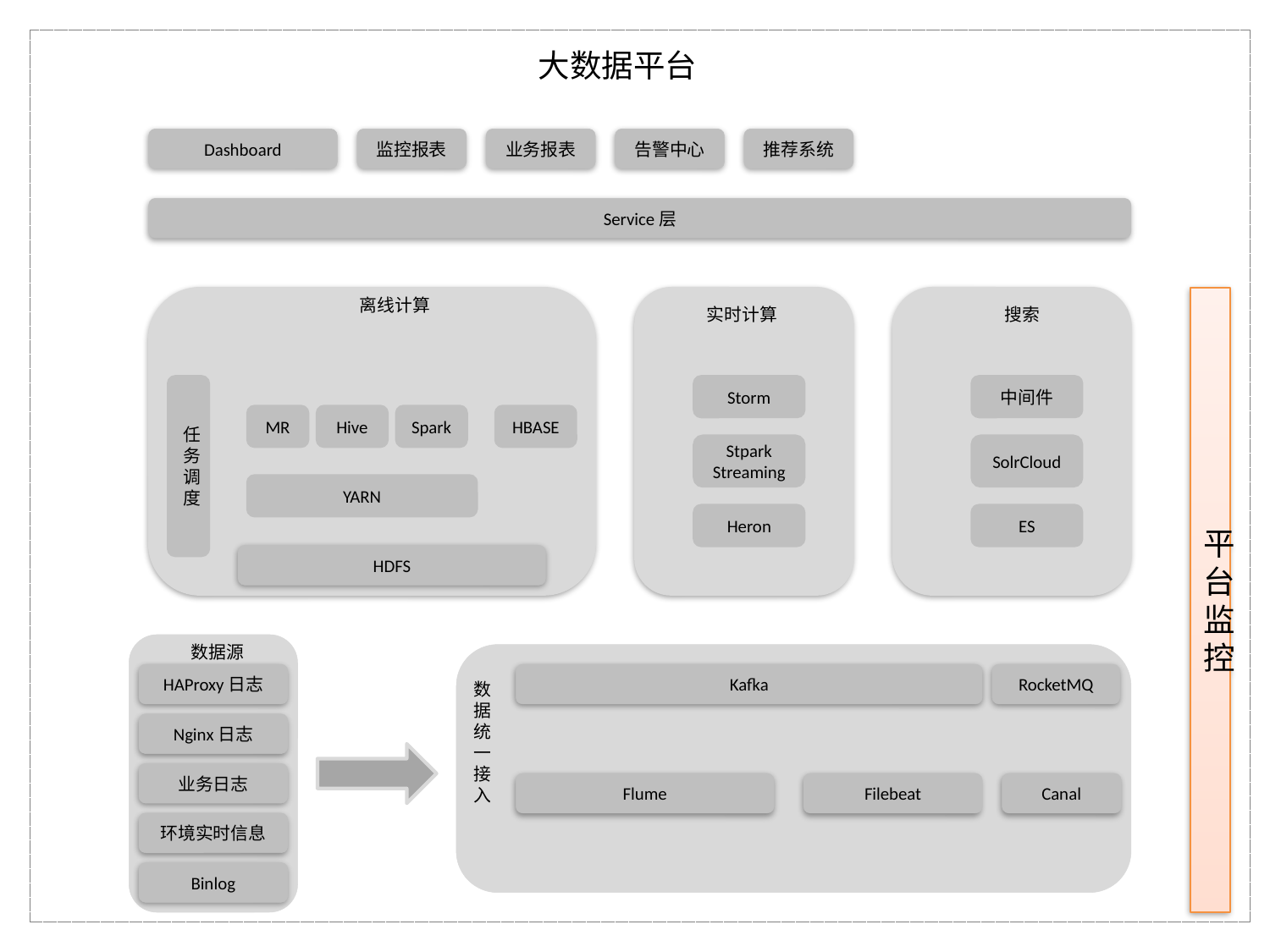

大数据平台
Dashboard
监控报表
业务报表
告警中心
推荐系统
Service层

离线计算

平台监控
实时计算
搜索
任务调度
Storm
中间件
MR
Hive
Spark
HBASE
Stpark
Streaming
SolrCloud
YARN
Heron
ES
HDFS

数据源

HAProxy日志
Kafka
RocketMQ
数据统一接入
Nginx日志

业务日志
Flume
Filebeat
Canal
环境实时信息
Binlog